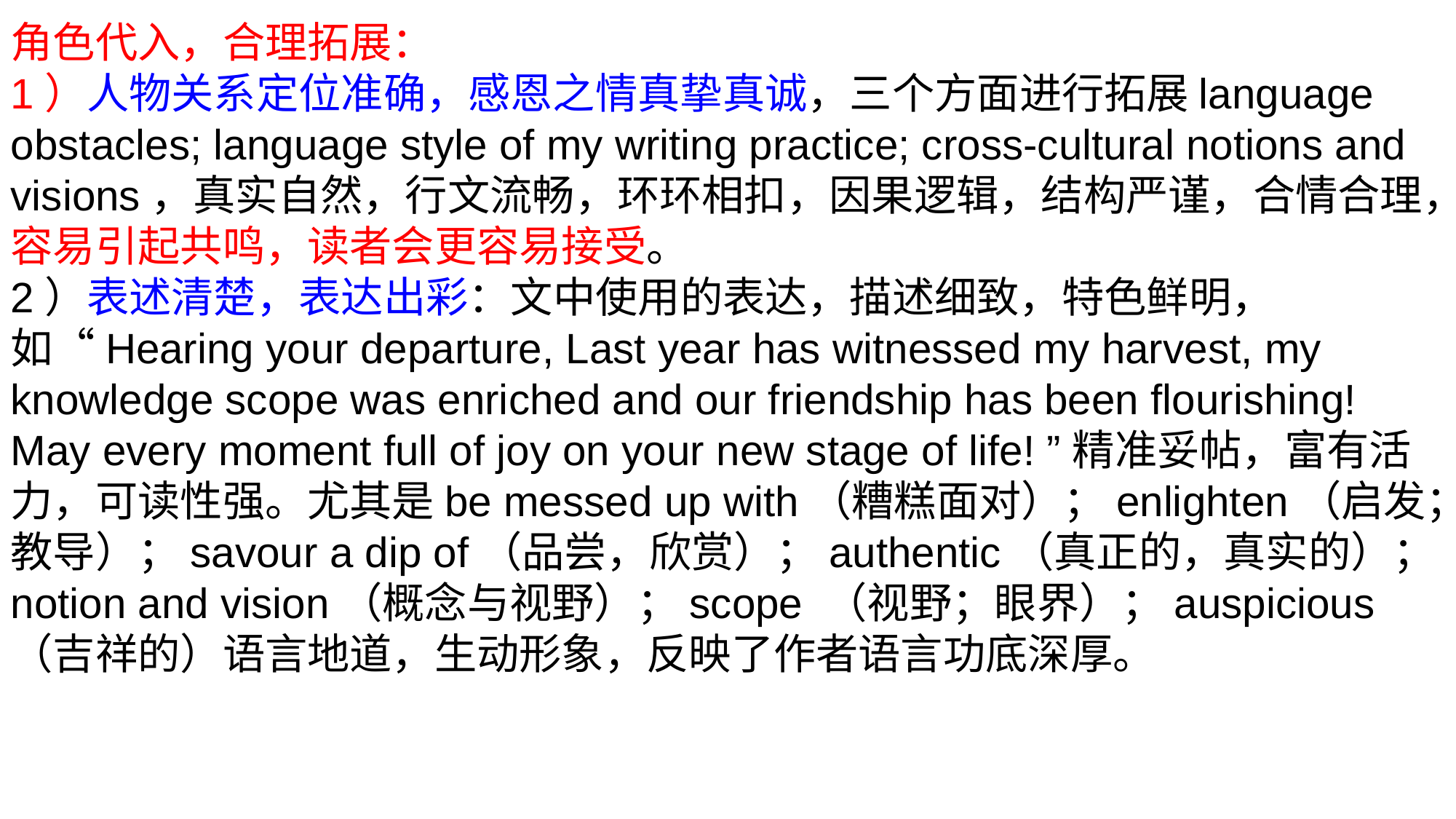

角色代入，合理拓展：
1）人物关系定位准确，感恩之情真挚真诚，三个方面进行拓展language obstacles; language style of my writing practice; cross-cultural notions and visions，真实自然，行文流畅，环环相扣，因果逻辑，结构严谨，合情合理，容易引起共鸣，读者会更容易接受。
2）表述清楚，表达出彩：文中使用的表达，描述细致，特色鲜明，如“Hearing your departure, Last year has witnessed my harvest, my knowledge scope was enriched and our friendship has been flourishing! May every moment full of joy on your new stage of life! ”精准妥帖，富有活力，可读性强。尤其是be messed up with（糟糕面对）；enlighten（启发；教导）；savour a dip of（品尝，欣赏）；authentic（真正的，真实的）；notion and vision（概念与视野）；scope （视野；眼界）；auspicious（吉祥的）语言地道，生动形象，反映了作者语言功底深厚。